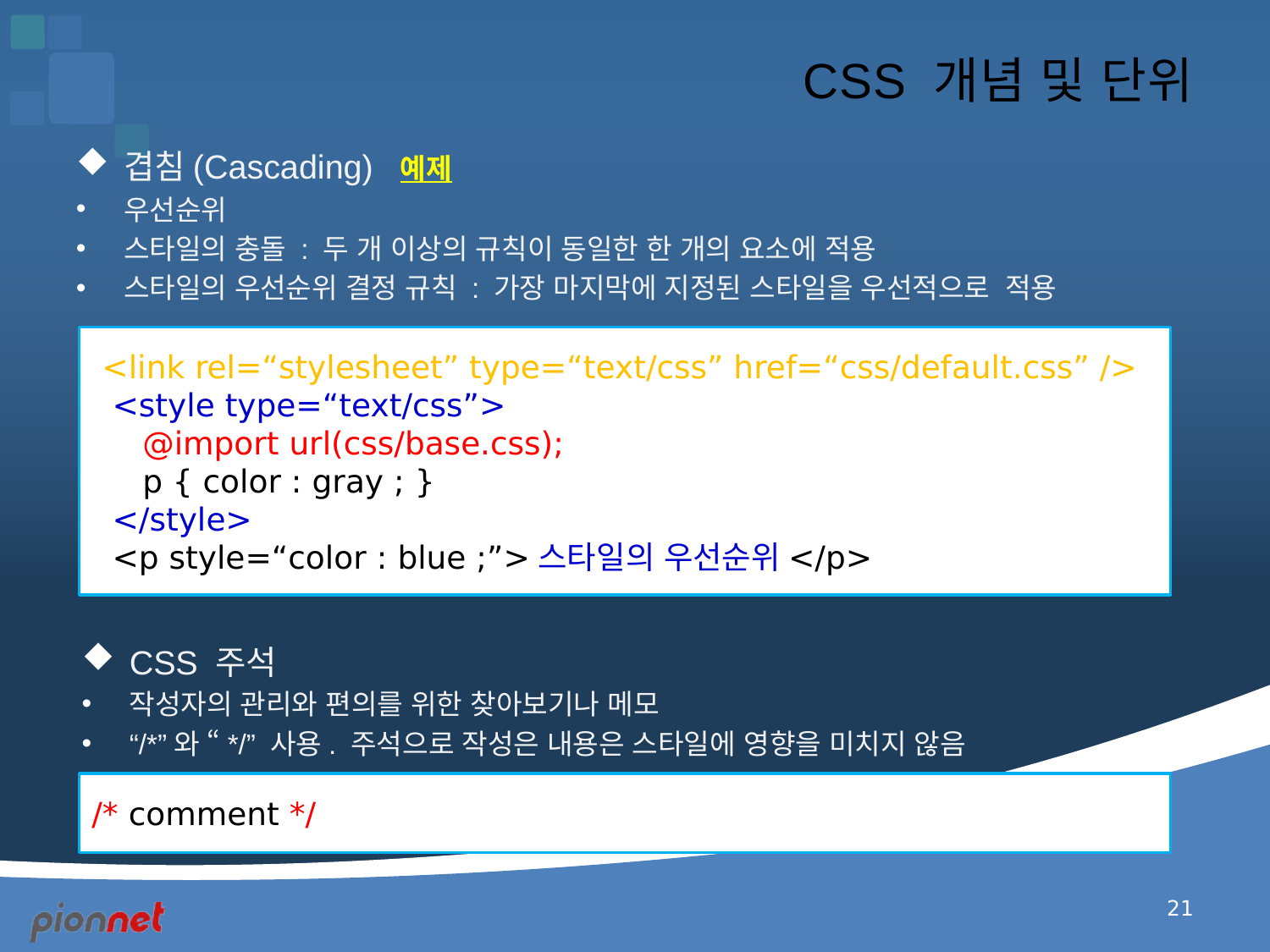

# CSS 개념 및 단위
겹침(Cascading)  예제
우선순위
스타일의 충돌 : 두 개 이상의 규칙이 동일한 한 개의 요소에 적용
스타일의 우선순위 결정 규칙 : 가장 마지막에 지정된 스타일을 우선적으로  적용

 <link rel=“stylesheet” type=“text/css” href=“css/default.css” />
  <style type=“text/css”>
     @import url(css/base.css);
     p { color : gray ; }
  </style>
  <p style=“color : blue ;”>스타일의 우선순위</p>
CSS 주석
작성자의 관리와 편의를 위한 찾아보기나 메모
“/*”와 “*/” 사용. 주석으로 작성은 내용은 스타일에 영향을 미치지 않음
/* comment */
21